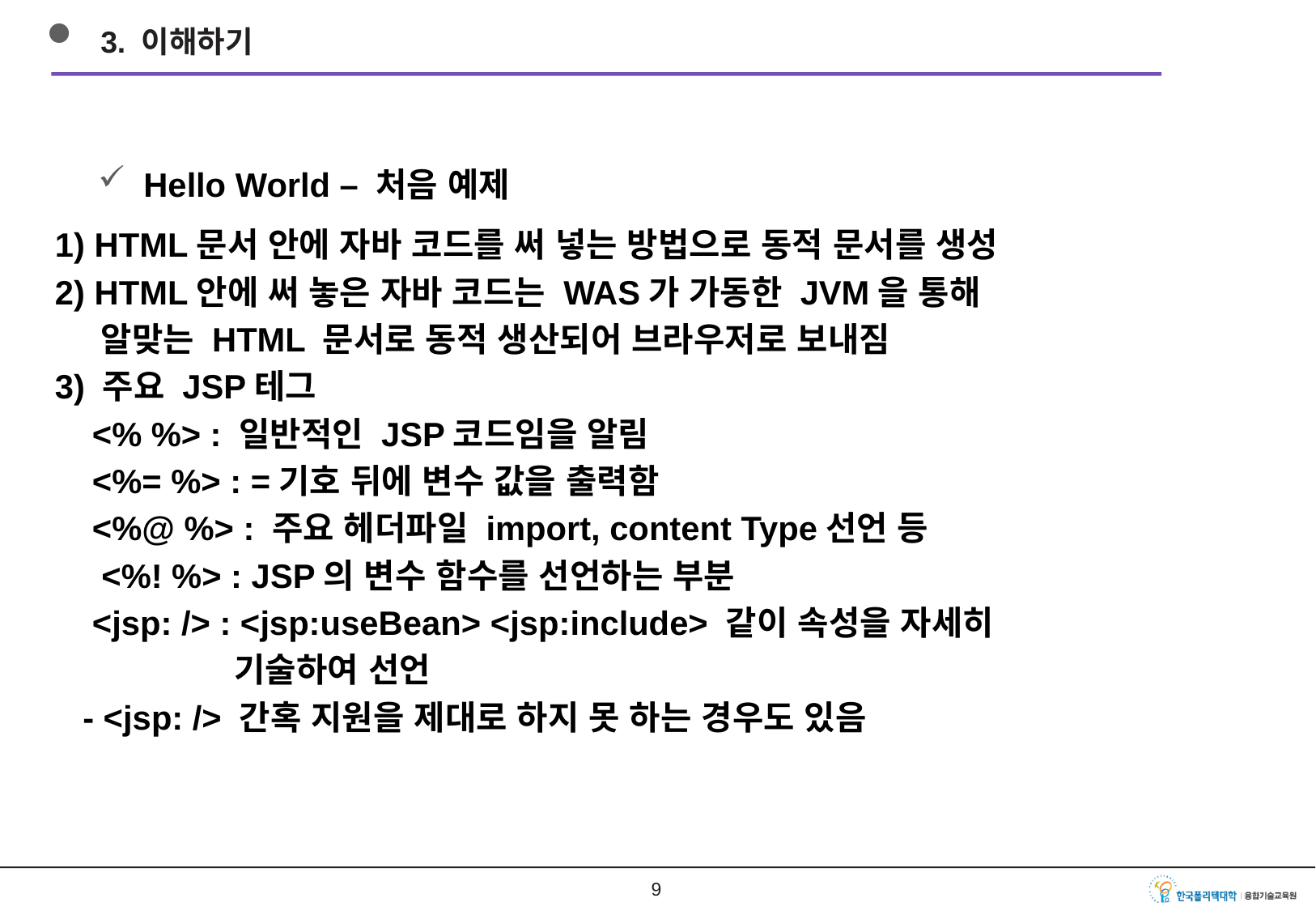

3. 이해하기
Hello World – 처음 예제
1) HTML문서 안에 자바 코드를 써 넣는 방법으로 동적 문서를 생성
2) HTML안에 써 놓은 자바 코드는 WAS가 가동한 JVM을 통해
    알맞는 HTML 문서로 동적 생산되어 브라우저로 보내짐
3) 주요 JSP테그
    <% %> : 일반적인 JSP코드임을 알림
    <%= %> : =기호 뒤에 변수 값을 출력함
    <%@ %> : 주요 헤더파일 import, content Type선언 등
     <%! %> : JSP의 변수 함수를 선언하는 부분
    <jsp: /> : <jsp:useBean> <jsp:include> 같이 속성을 자세히
                  기술하여 선언
   - <jsp: /> 간혹 지원을 제대로 하지 못 하는 경우도 있음
9